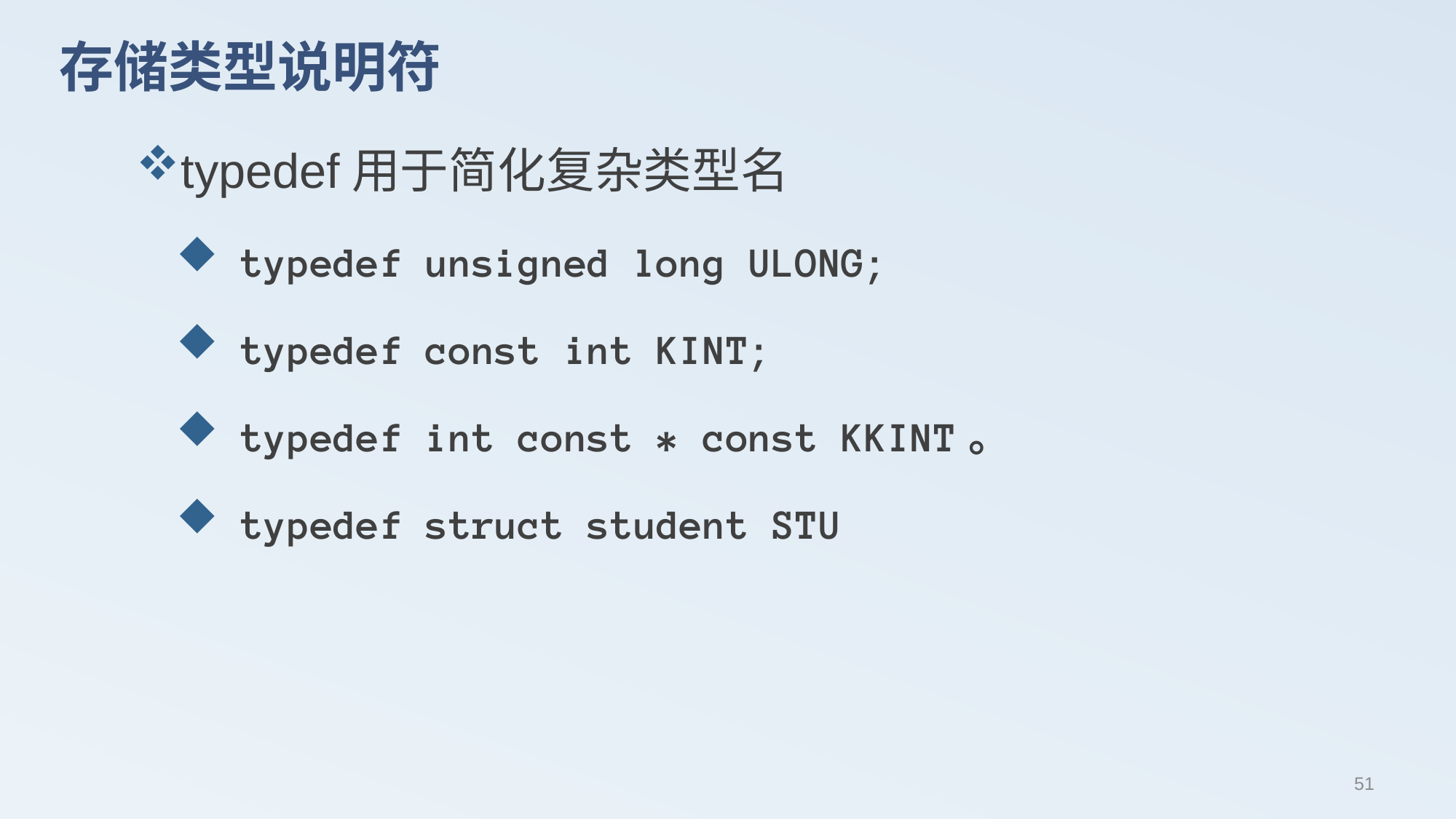

# 存储类型说明符
typedef用于简化复杂类型名
 typedef unsigned long ULONG;
 typedef const int KINT;
 typedef int const * const KKINT。
 typedef struct student STU